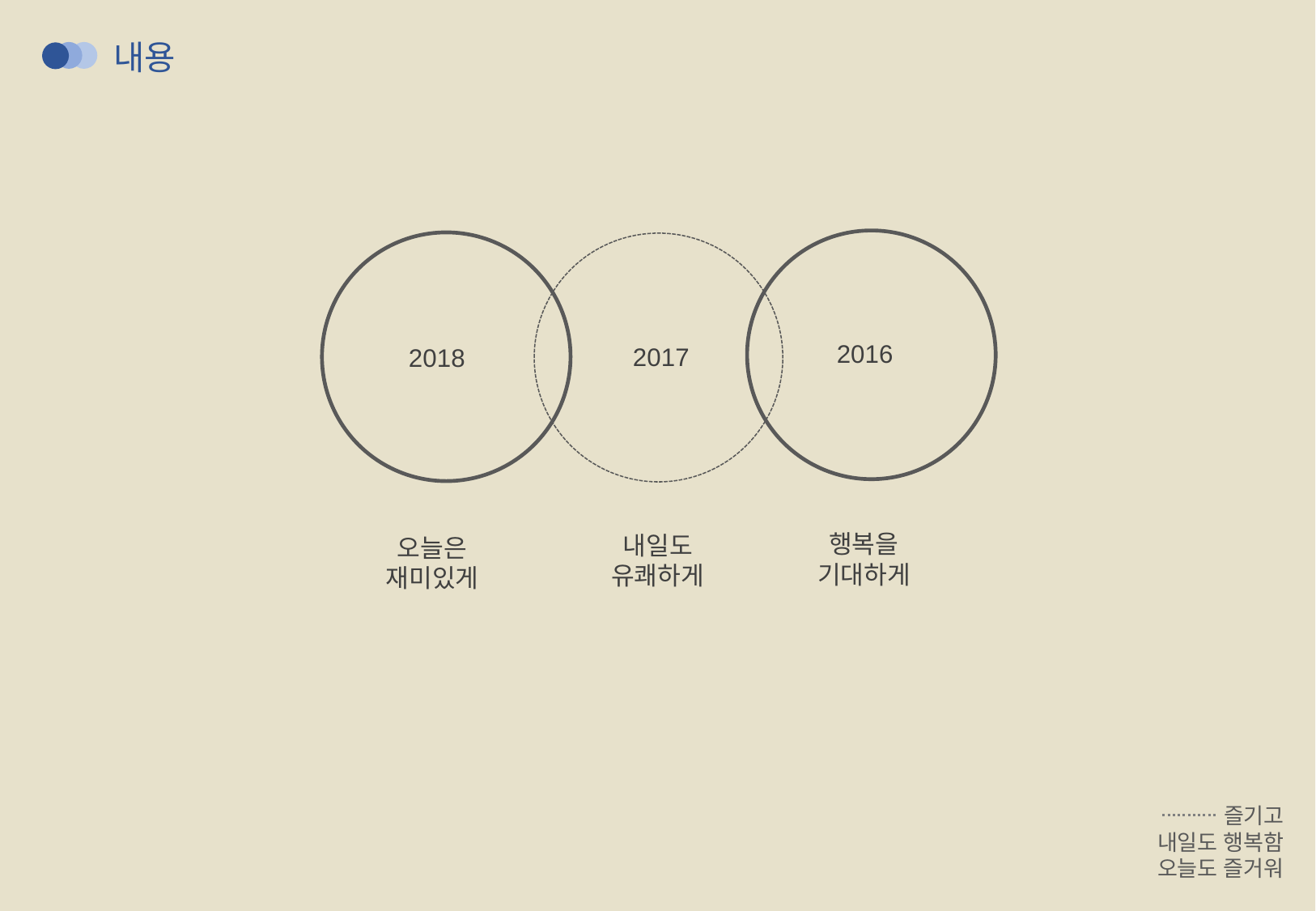

내용

2016
2017
2018
행복을
기대하게
내일도
유쾌하게
오늘은
재미있게
즐기고
내일도 행복함
오늘도 즐거워